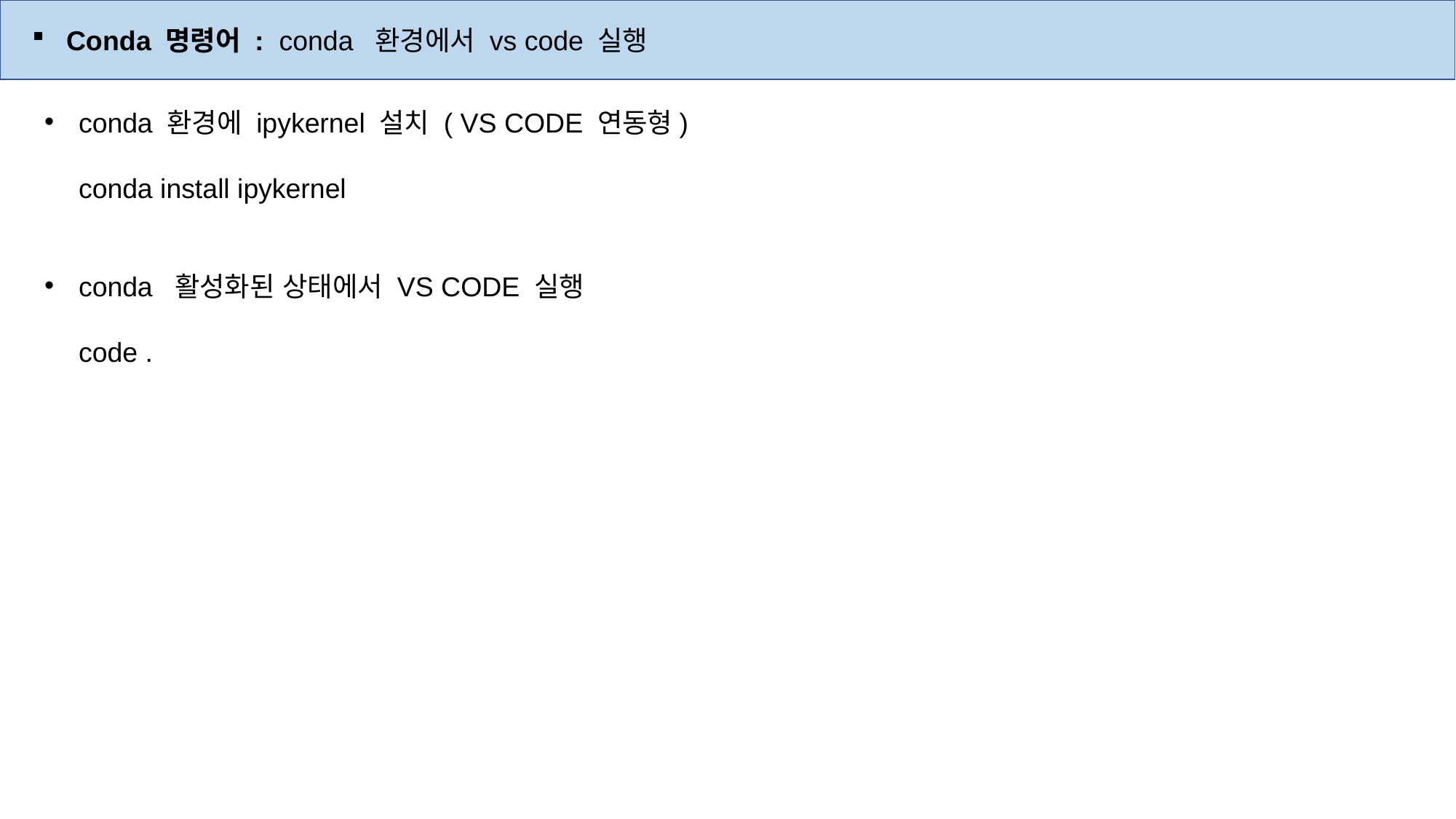

Conda 명령어 :  conda  환경에서 vs code 실행
conda 환경에 ipykernel 설치 ( VS CODE 연동형)
conda install ipykernel

conda  활성화된 상태에서 VS CODE 실행
code .